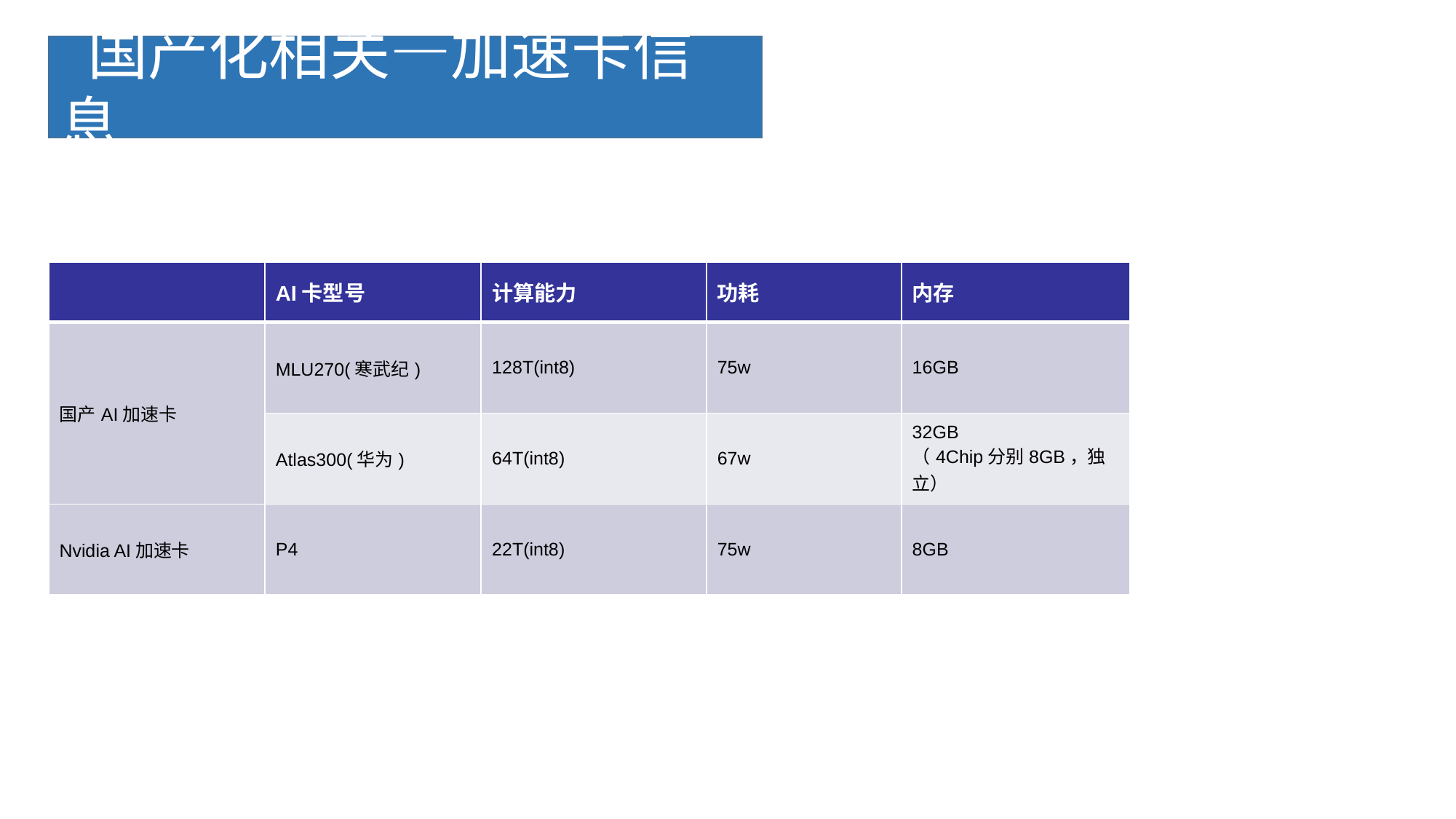

国产化相关—加速卡信息
|  | AI卡型号 | 计算能力 | 功耗 | 内存 |
| --- | --- | --- | --- | --- |
| 国产AI加速卡 | MLU270(寒武纪) | 128T(int8) | 75w | 16GB |
|  | Atlas300(华为) | 64T(int8) | 67w | 32GB （4Chip分别8GB，独立） |
| Nvidia AI加速卡 | P4 | 22T(int8) | 75w | 8GB |